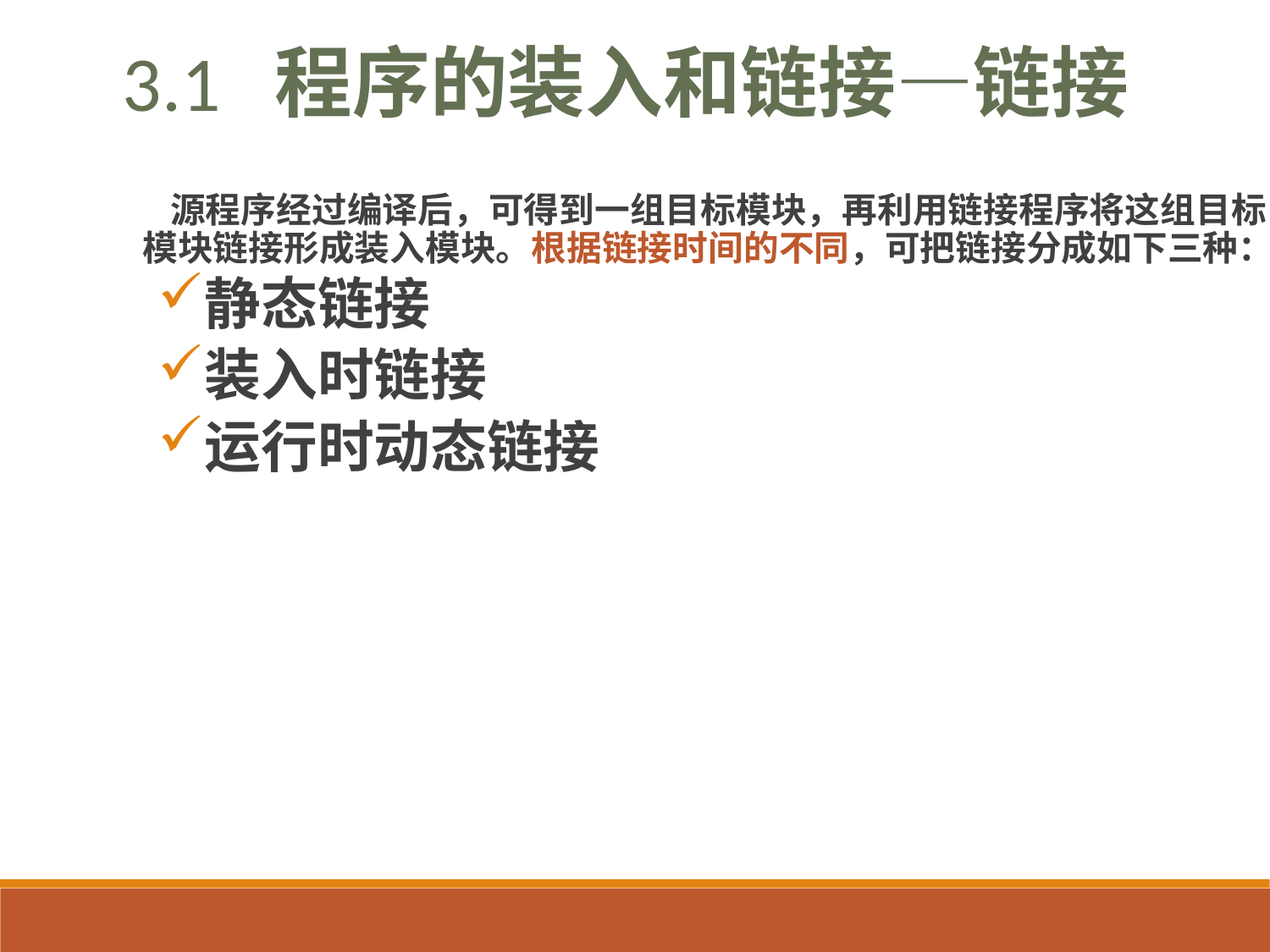

3.1  程序的装入和链接—链接
    源程序经过编译后，可得到一组目标模块，再利用链接程序将这组目标模块链接形成装入模块。根据链接时间的不同，可把链接分成如下三种：
静态链接
装入时链接
运行时动态链接